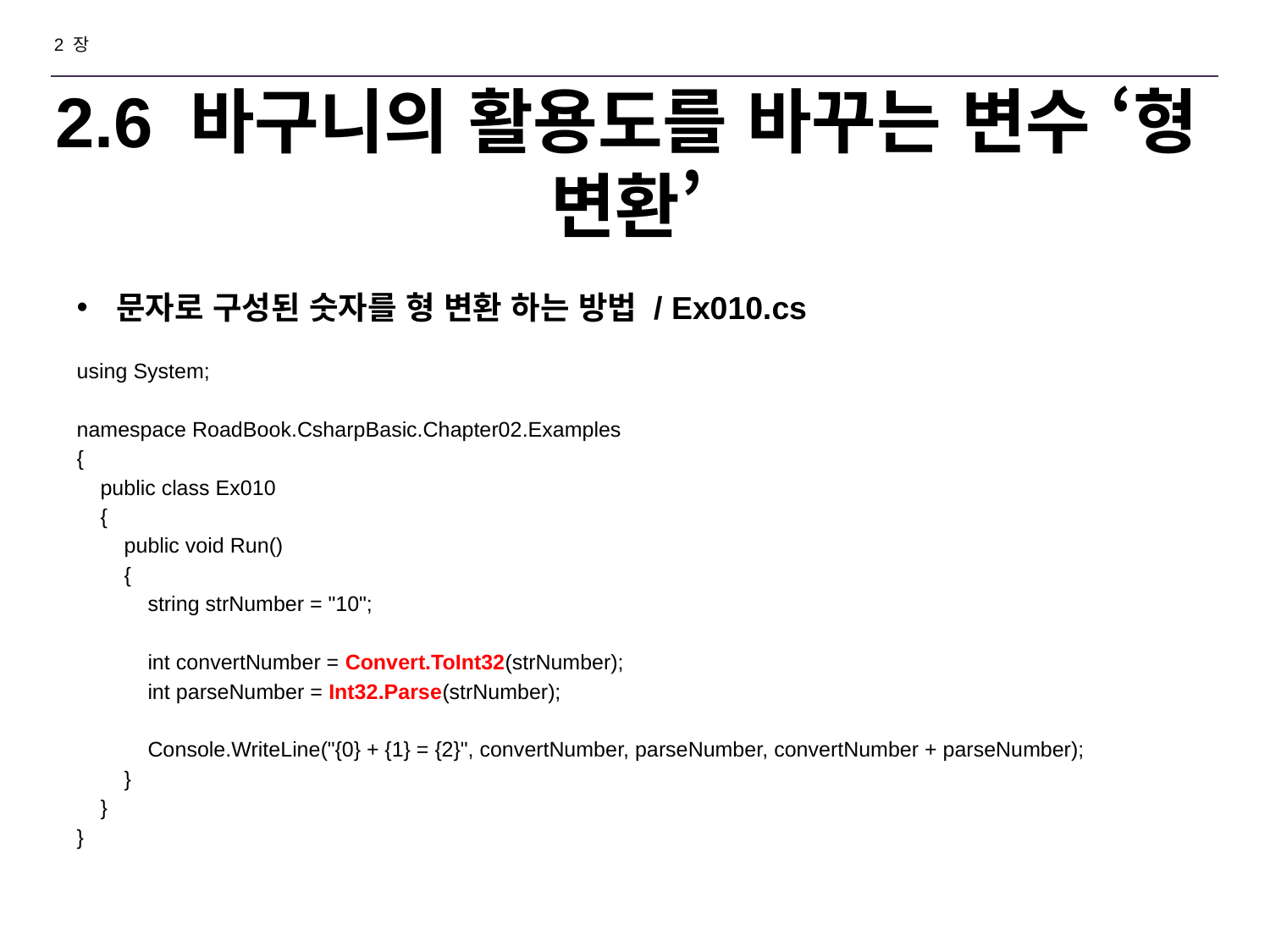

2 장
# 2.6 바구니의 활용도를 바꾸는 변수 ‘형 변환’
문자로 구성된 숫자를 형 변환 하는 방법 / Ex010.cs
using System;

namespace RoadBook.CsharpBasic.Chapter02.Examples
{
    public class Ex010
    {
        public void Run()
        {
            string strNumber = "10";

            int convertNumber = Convert.ToInt32(strNumber);
            int parseNumber = Int32.Parse(strNumber);

            Console.WriteLine("{0} + {1} = {2}", convertNumber, parseNumber, convertNumber + parseNumber);
        }
    }
}